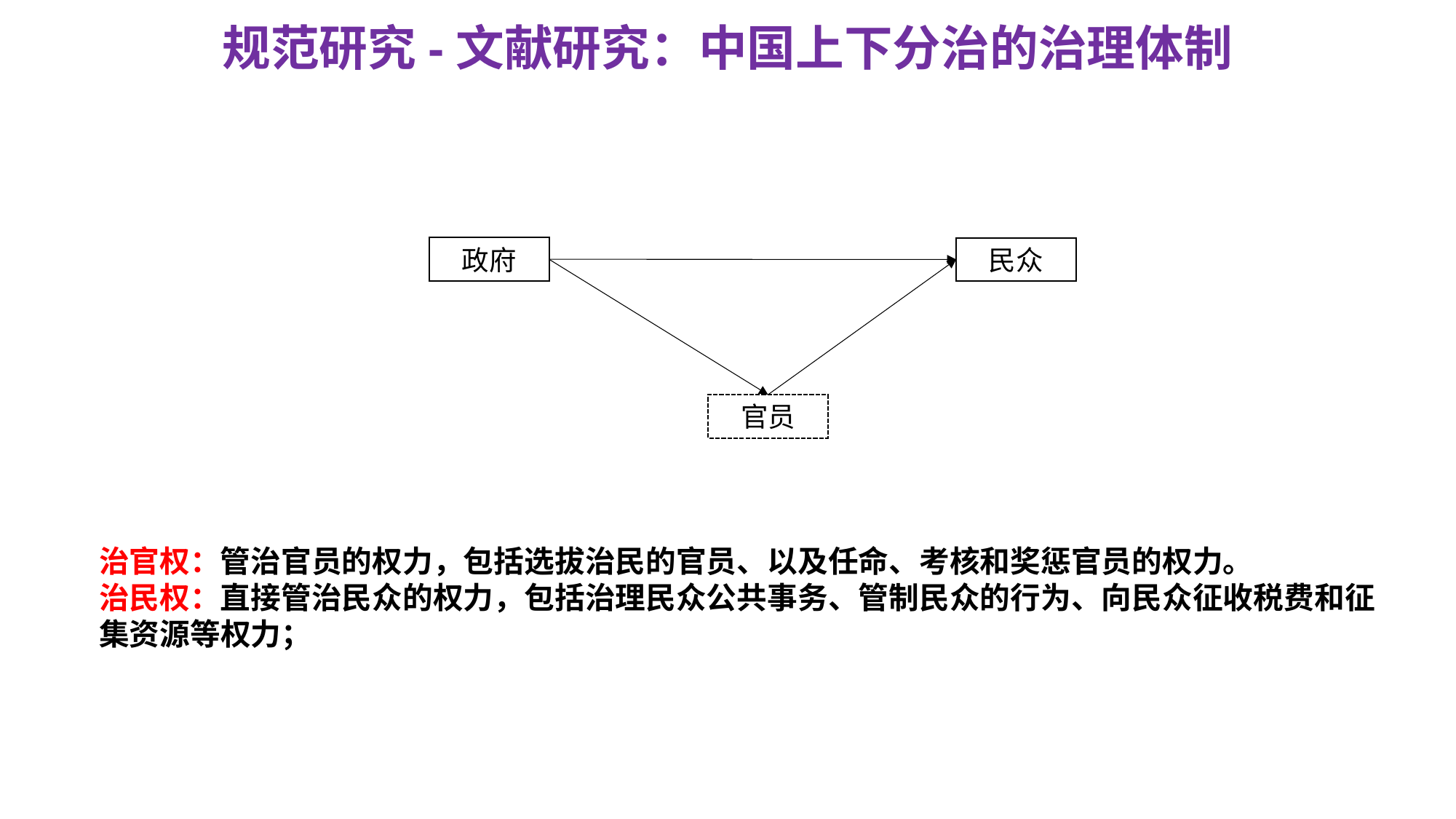

规范研究-文献研究：中国上下分治的治理体制
政府
民众
官员
治官权：管治官员的权力，包括选拔治民的官员、以及任命、考核和奖惩官员的权力。
治民权：直接管治民众的权力，包括治理民众公共事务、管制民众的行为、向民众征收税费和征集资源等权力；